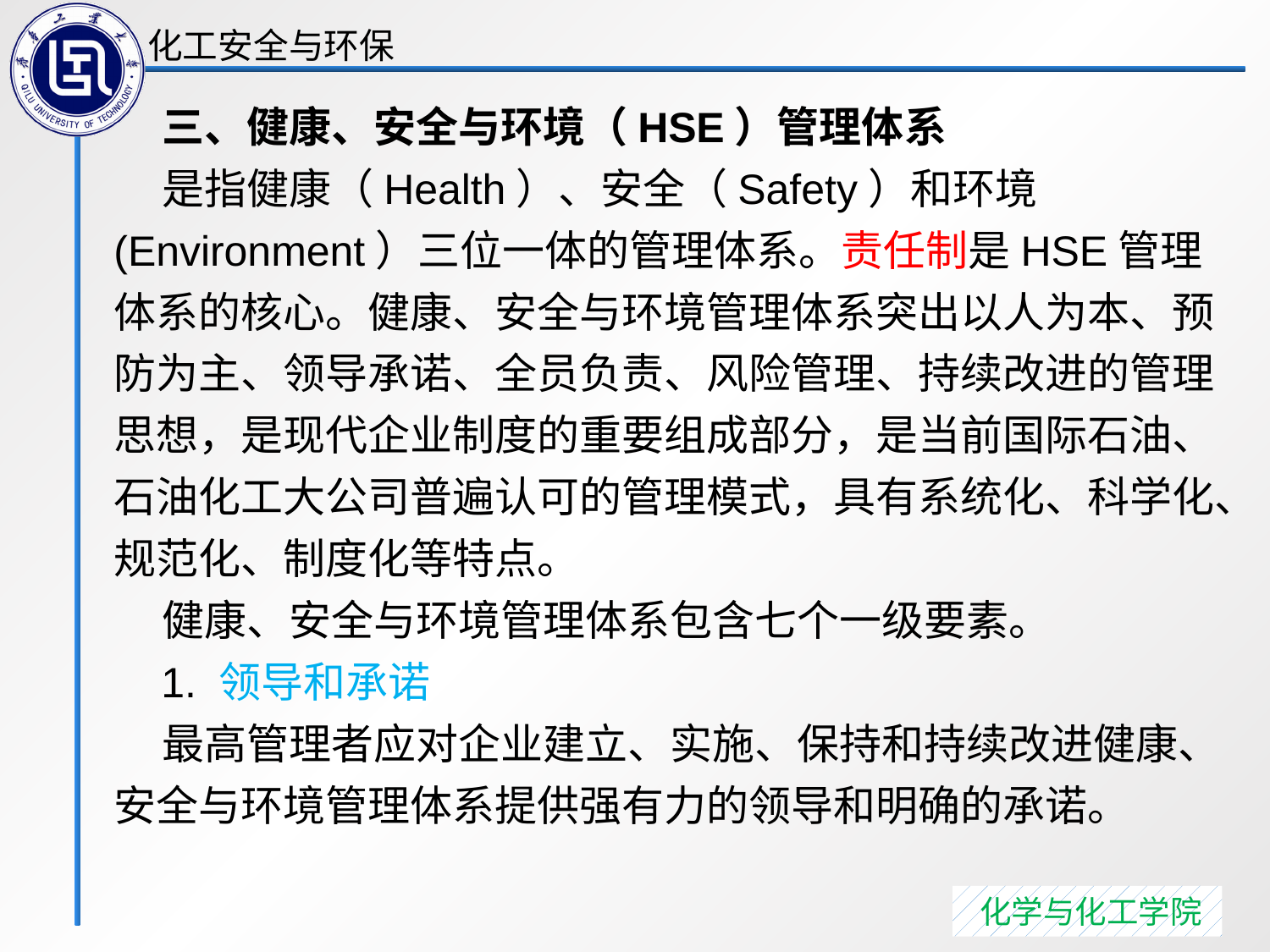

三、健康、安全与环境（HSE）管理体系
    是指健康（Health）、安全（Safety）和环境(Environment）三位一体的管理体系。责任制是HSE管理体系的核心。健康、安全与环境管理体系突出以人为本、预防为主、领导承诺、全员负责、风险管理、持续改进的管理思想，是现代企业制度的重要组成部分，是当前国际石油、石油化工大公司普遍认可的管理模式，具有系统化、科学化、规范化、制度化等特点。
    健康、安全与环境管理体系包含七个一级要素。
    1. 领导和承诺
    最高管理者应对企业建立、实施、保持和持续改进健康、安全与环境管理体系提供强有力的领导和明确的承诺。